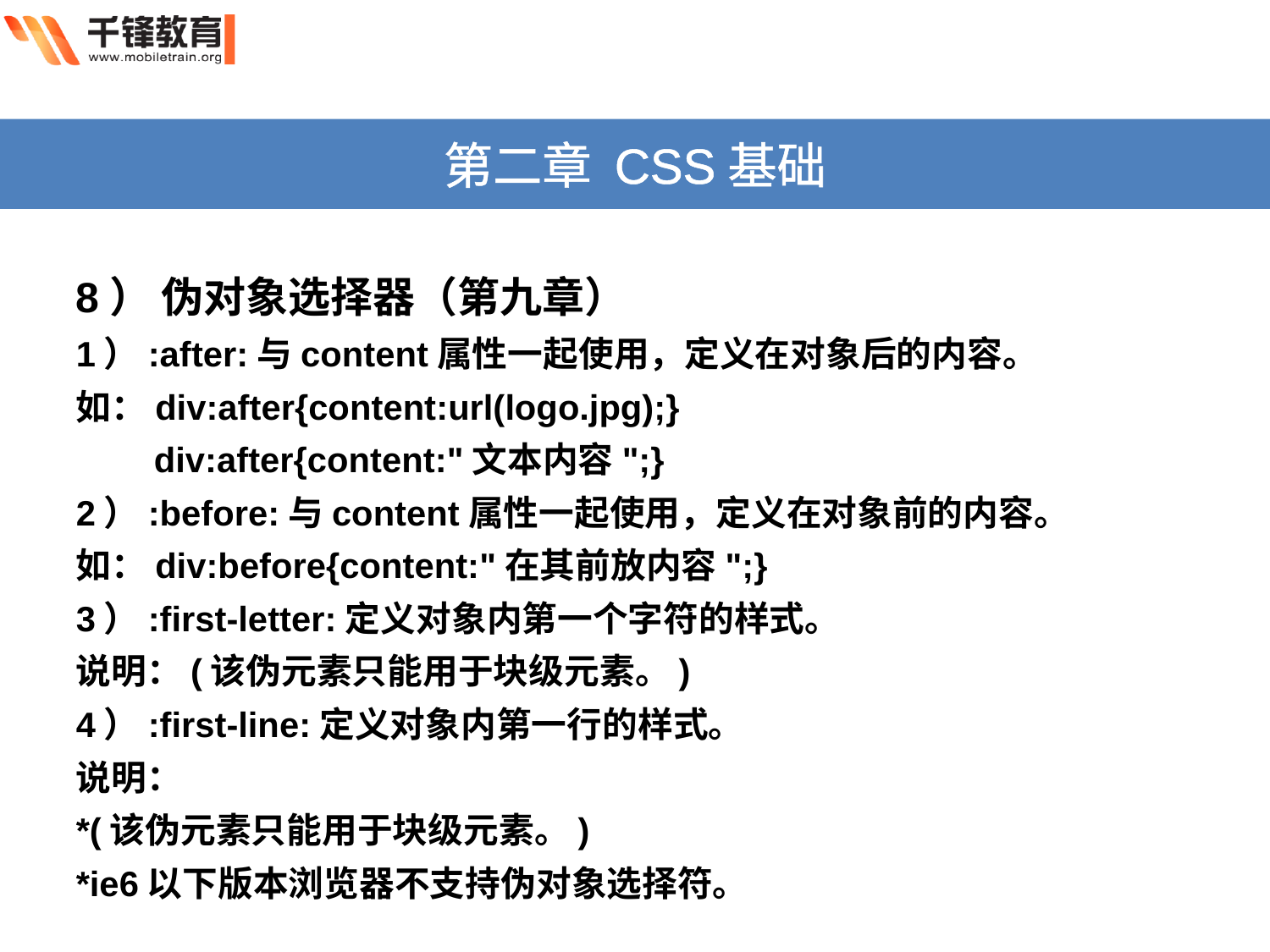

第二章 CSS基础
8） 伪对象选择器（第九章）
1）:after:与content属性一起使用，定义在对象后的内容。
如：div:after{content:url(logo.jpg);}
        div:after{content:"文本内容";}
2）:before:与content属性一起使用，定义在对象前的内容。
如：div:before{content:"在其前放内容";}
3）:first-letter:定义对象内第一个字符的样式。
说明：(该伪元素只能用于块级元素。)
4）:first-line:定义对象内第一行的样式。
说明：
*(该伪元素只能用于块级元素。)
*ie6以下版本浏览器不支持伪对象选择符。